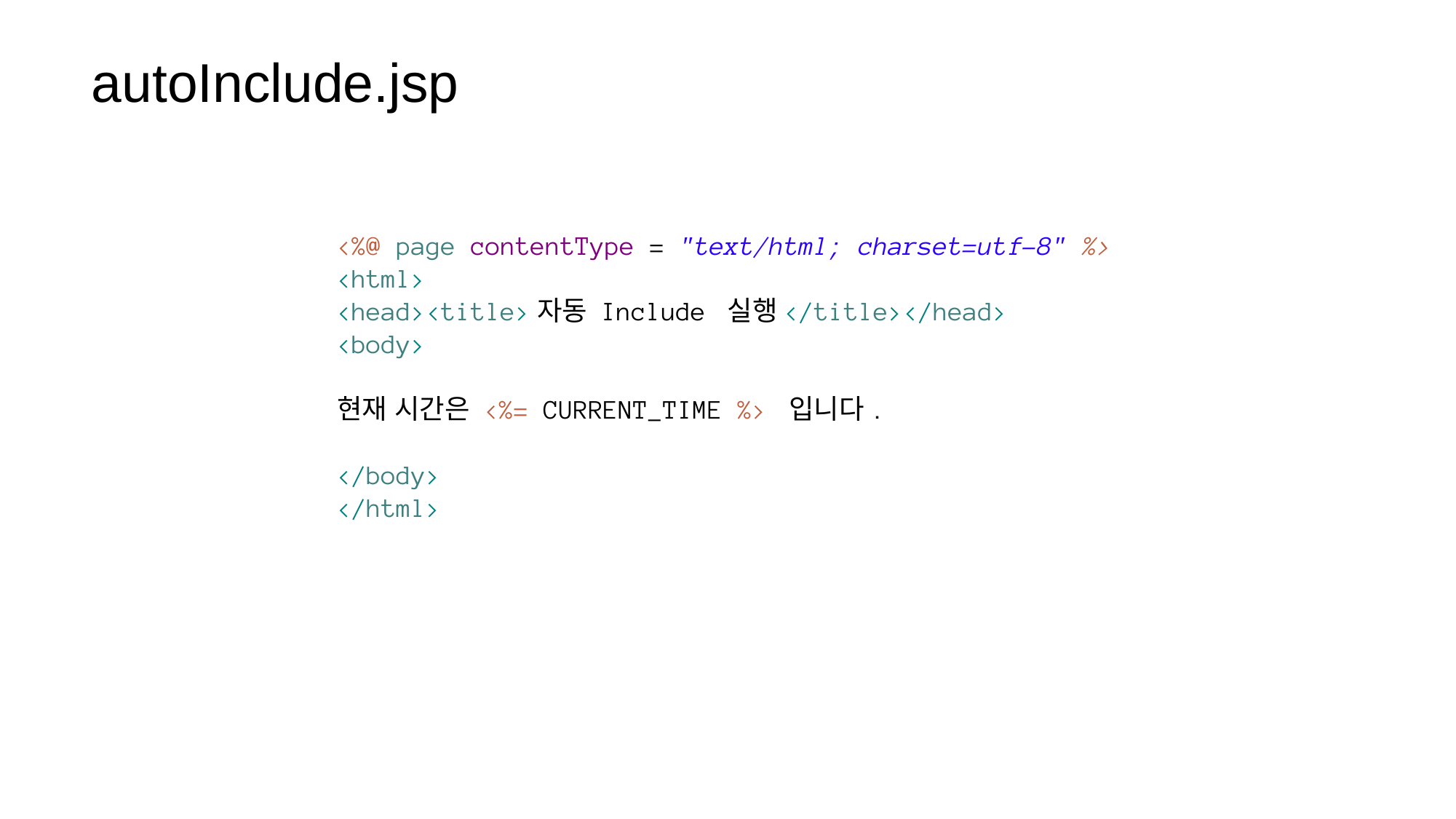

autoInclude.jsp
<%@ page contentType = "text/html; charset=utf-8" %>
<html>
<head><title>자동 Include 실행</title></head>
<body>

현재 시간은 <%= CURRENT_TIME %> 입니다.

</body>
</html>